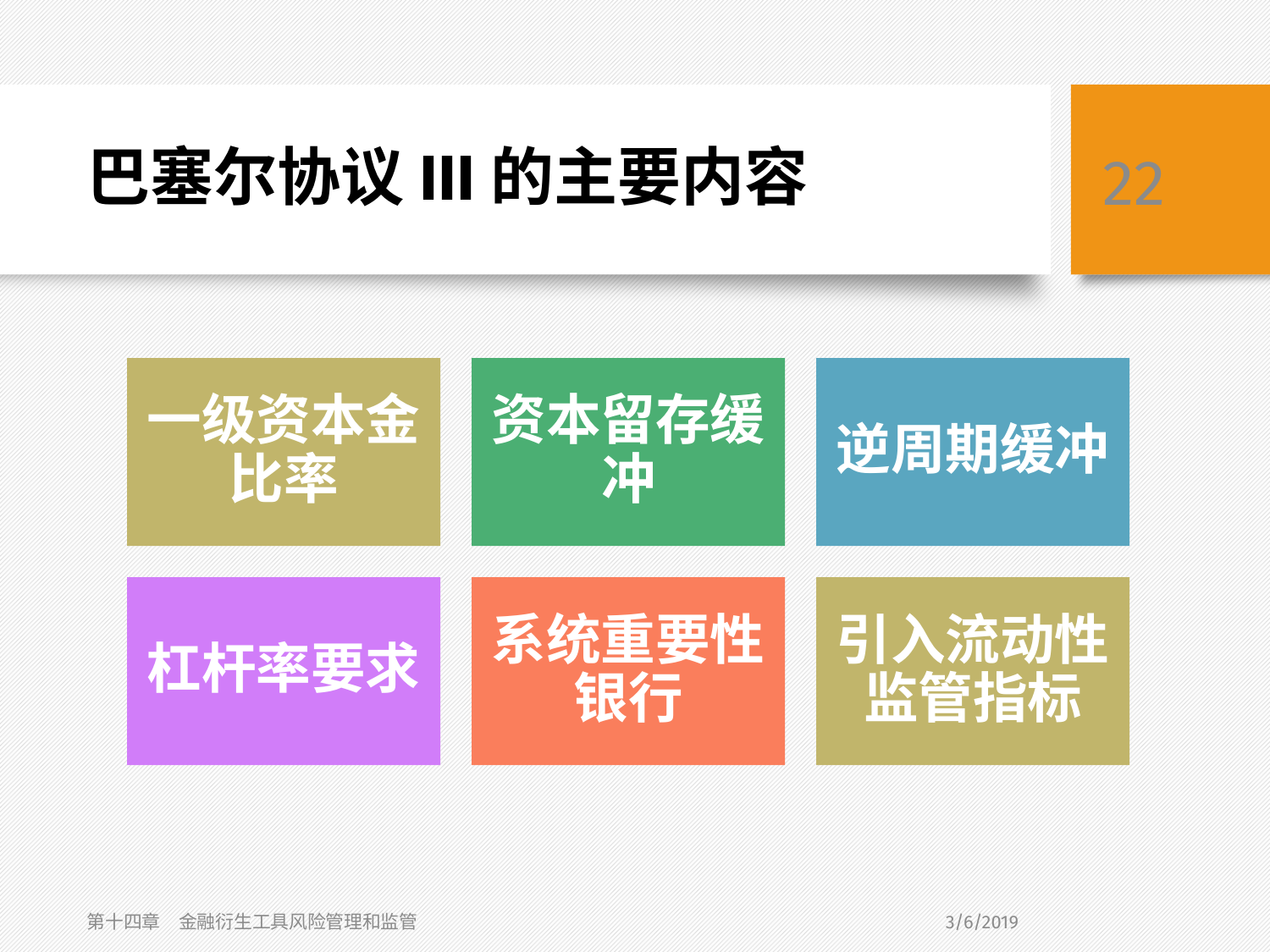

# 巴塞尔协议III的主要内容
22
一级资本金比率
资本留存缓冲
逆周期缓冲
杠杆率要求
系统重要性银行
引入流动性监管指标
3/6/2019
第十四章　金融衍生工具风险管理和监管